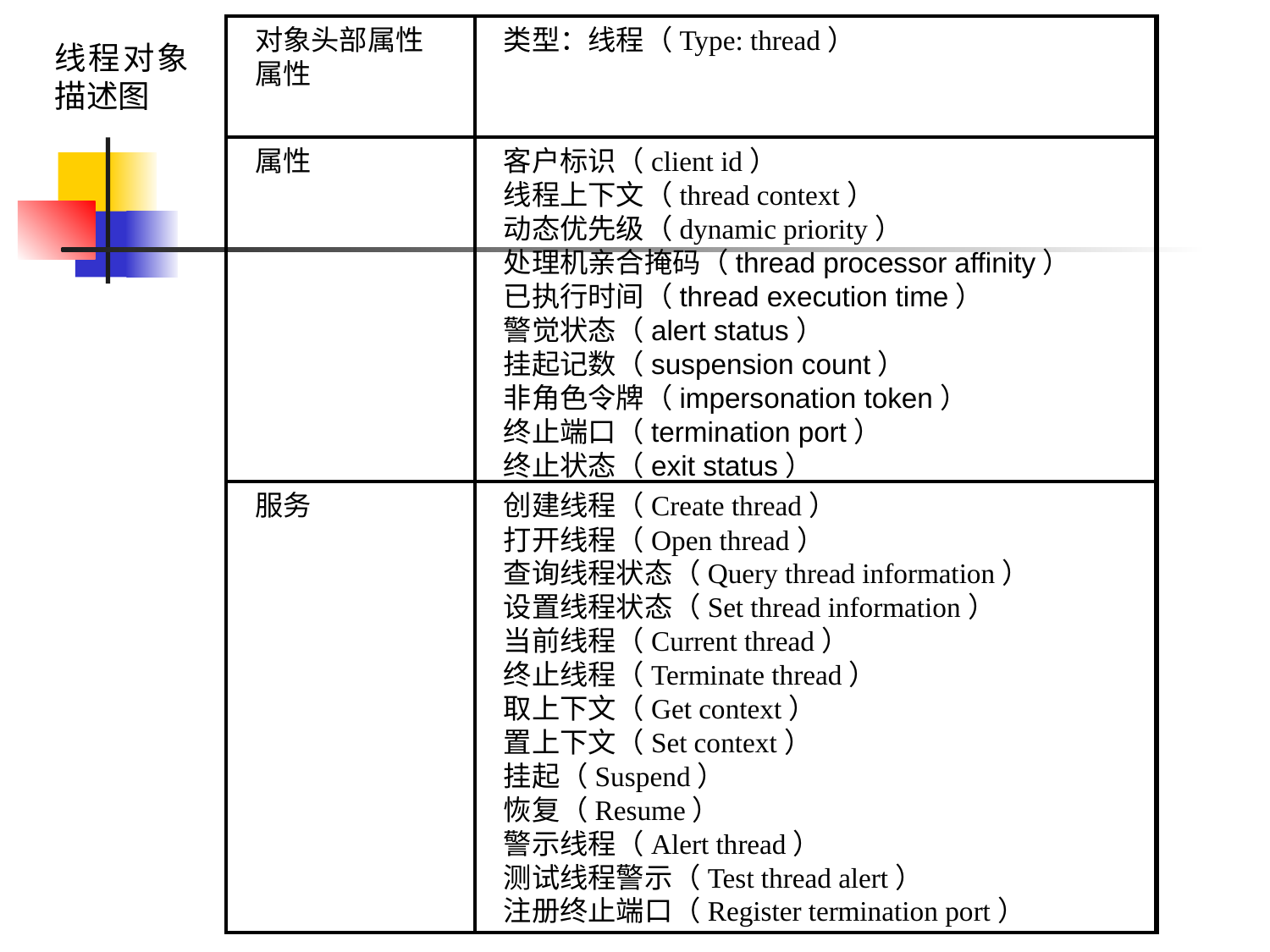

对象头部属性
属性

类型：线程（Type: thread）

属性

客户标识（client id）
线程上下文（thread context）
动态优先级（dynamic priority）
处理机亲合掩码（thread processor affinity）
已执行时间（thread execution time）
警觉状态（alert status）
挂起记数（suspension count）
非角色令牌（impersonation token）
终止端口（termination port）
终止状态（exit status）

服务

创建线程（Create thread）
打开线程（Open thread）
查询线程状态（Query thread information）
设置线程状态（Set thread information）
当前线程（Current thread）
终止线程（Terminate thread）
取上下文（Get context）
置上下文（Set context）
挂起（Suspend）
恢复（Resume）
警示线程（Alert thread）
测试线程警示（Test thread alert）
注册终止端口（Register termination port）

线程对象描述图